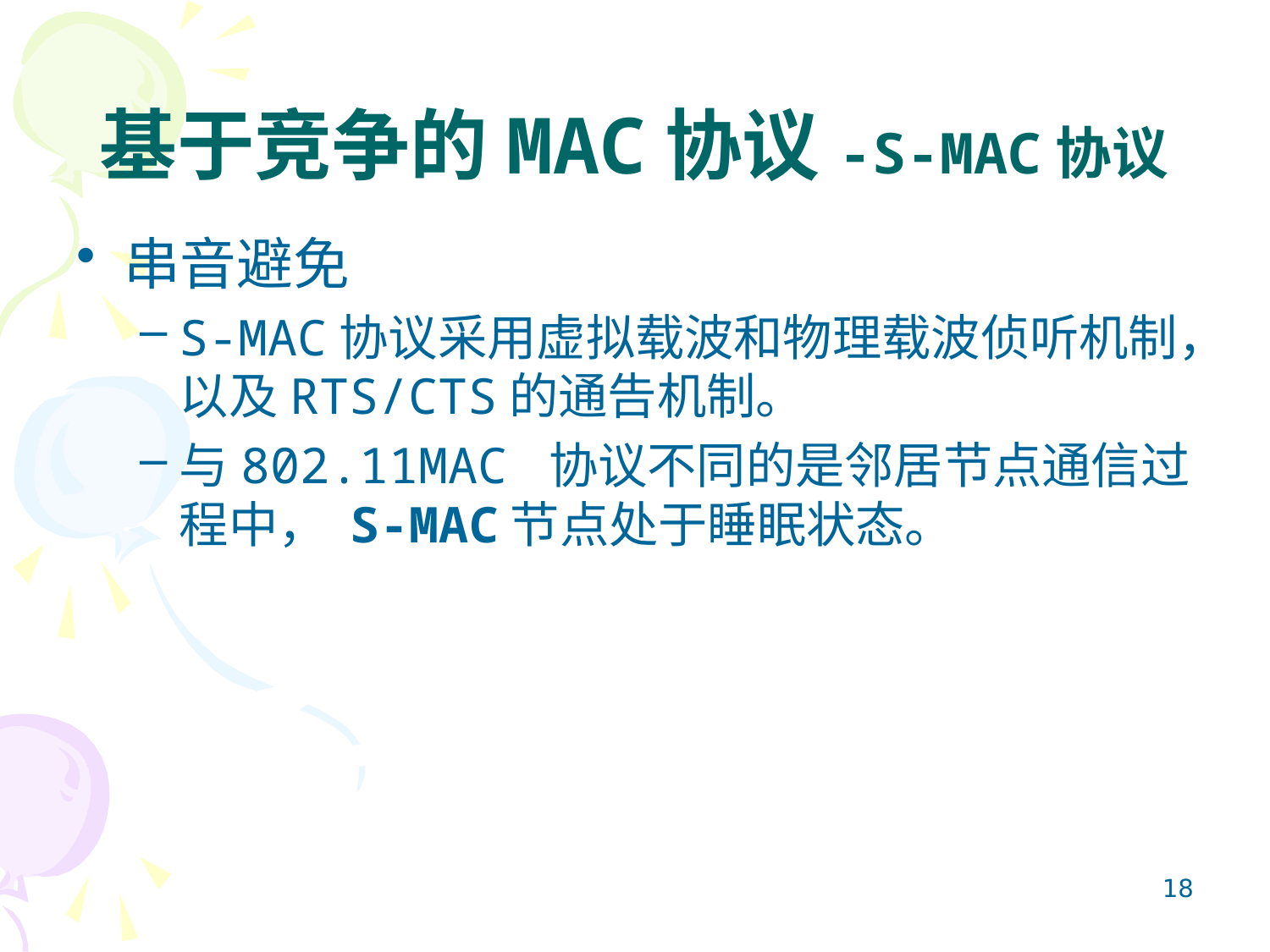

# 基于竞争的MAC协议-S-MAC协议
串音避免
S-MAC协议采用虚拟载波和物理载波侦听机制，以及RTS/CTS的通告机制。
与802.11MAC 协议不同的是邻居节点通信过程中， S-MAC节点处于睡眠状态。
18